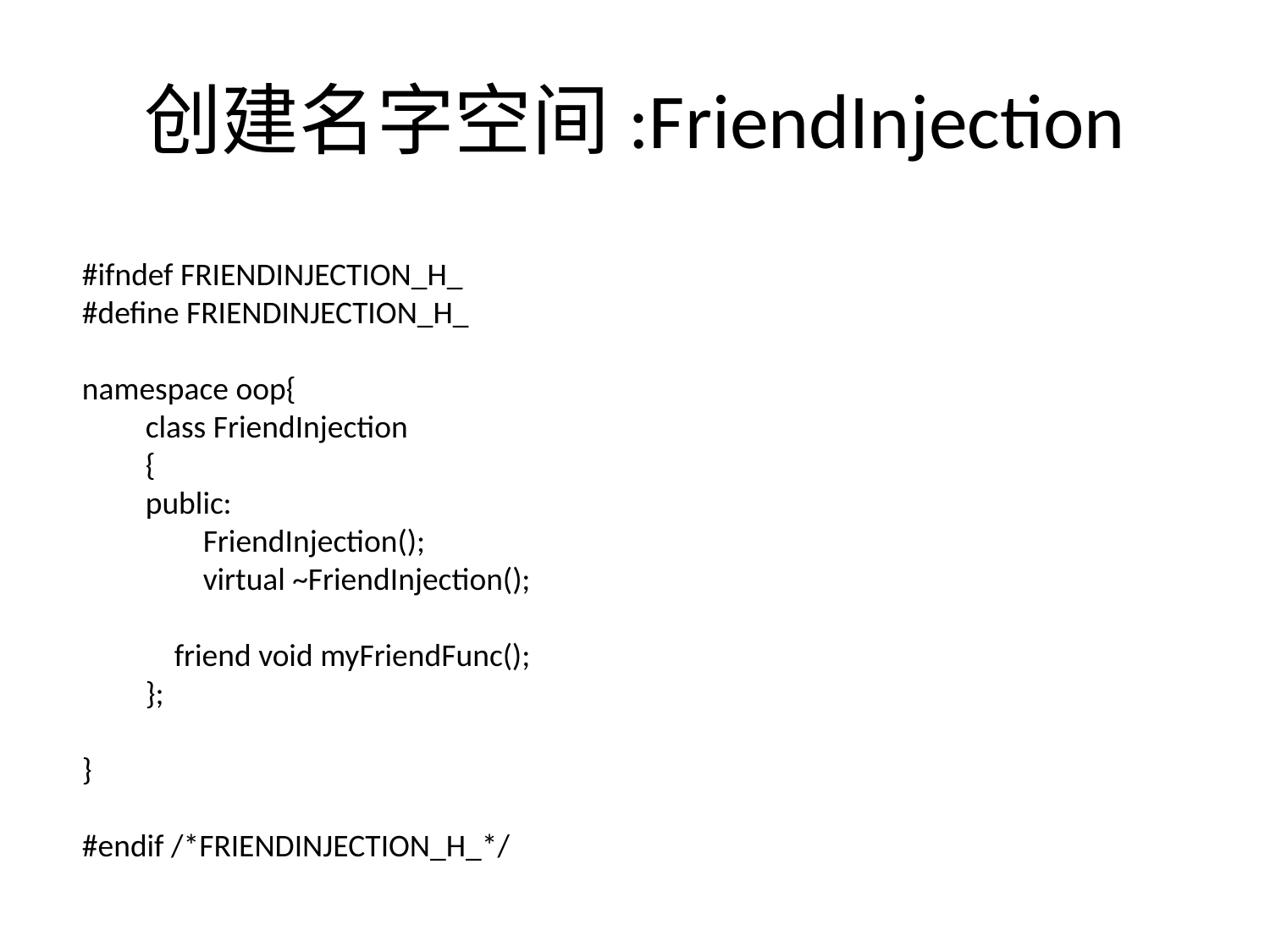

# 创建名字空间:FriendInjection
#ifndef FRIENDINJECTION_H_
#define FRIENDINJECTION_H_

namespace oop{
class FriendInjection
{
public:
        FriendInjection();
        virtual ~FriendInjection();

    friend void myFriendFunc();
};

}

#endif /*FRIENDINJECTION_H_*/